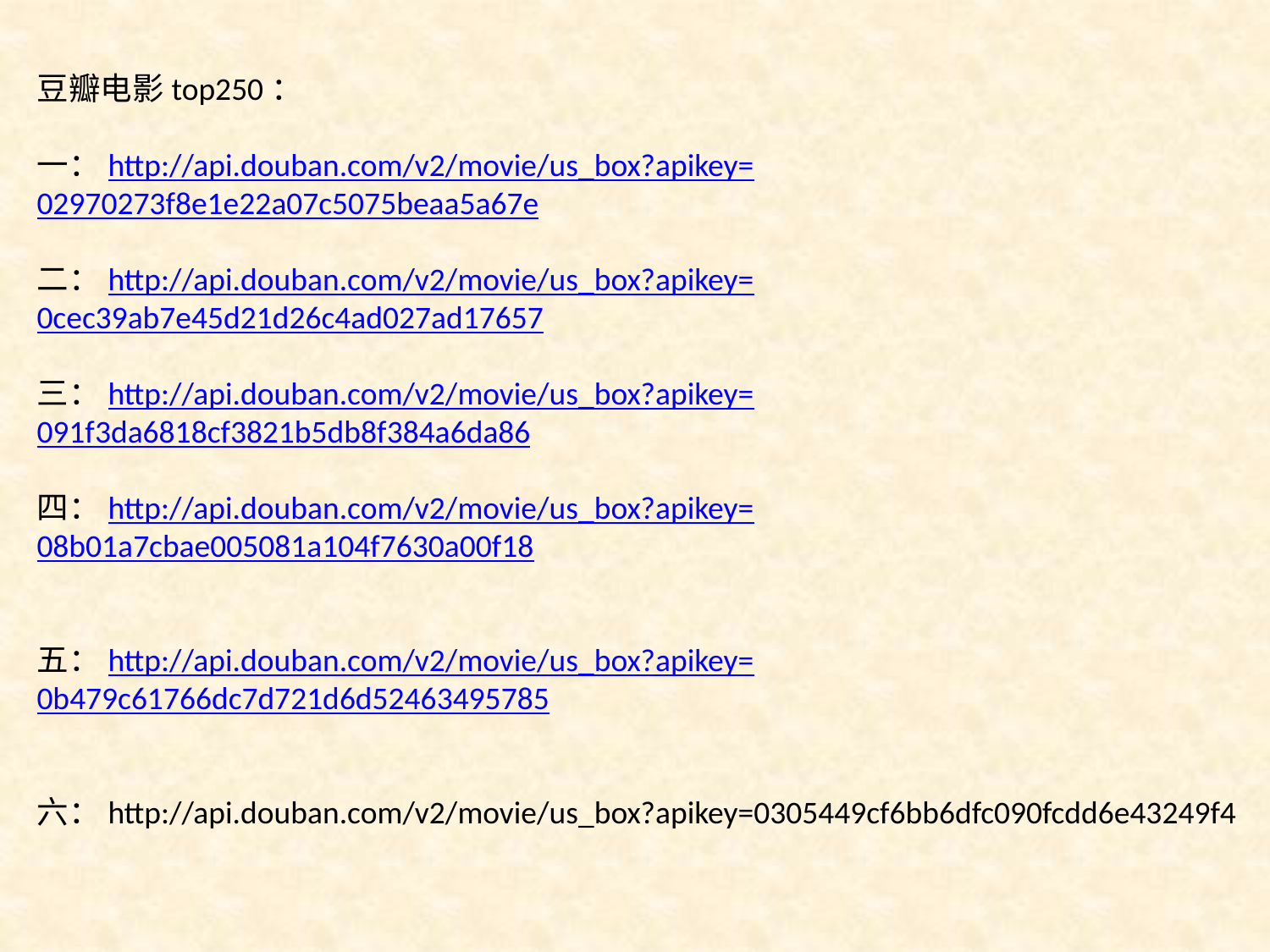

豆瓣电影top250：

一：http://api.douban.com/v2/movie/us_box?apikey=02970273f8e1e22a07c5075beaa5a67e

二：http://api.douban.com/v2/movie/us_box?apikey=0cec39ab7e45d21d26c4ad027ad17657

三：http://api.douban.com/v2/movie/us_box?apikey=091f3da6818cf3821b5db8f384a6da86

四：http://api.douban.com/v2/movie/us_box?apikey=08b01a7cbae005081a104f7630a00f18

五：http://api.douban.com/v2/movie/us_box?apikey=0b479c61766dc7d721d6d52463495785

六：http://api.douban.com/v2/movie/us_box?apikey=0305449cf6bb6dfc090fcdd6e43249f4